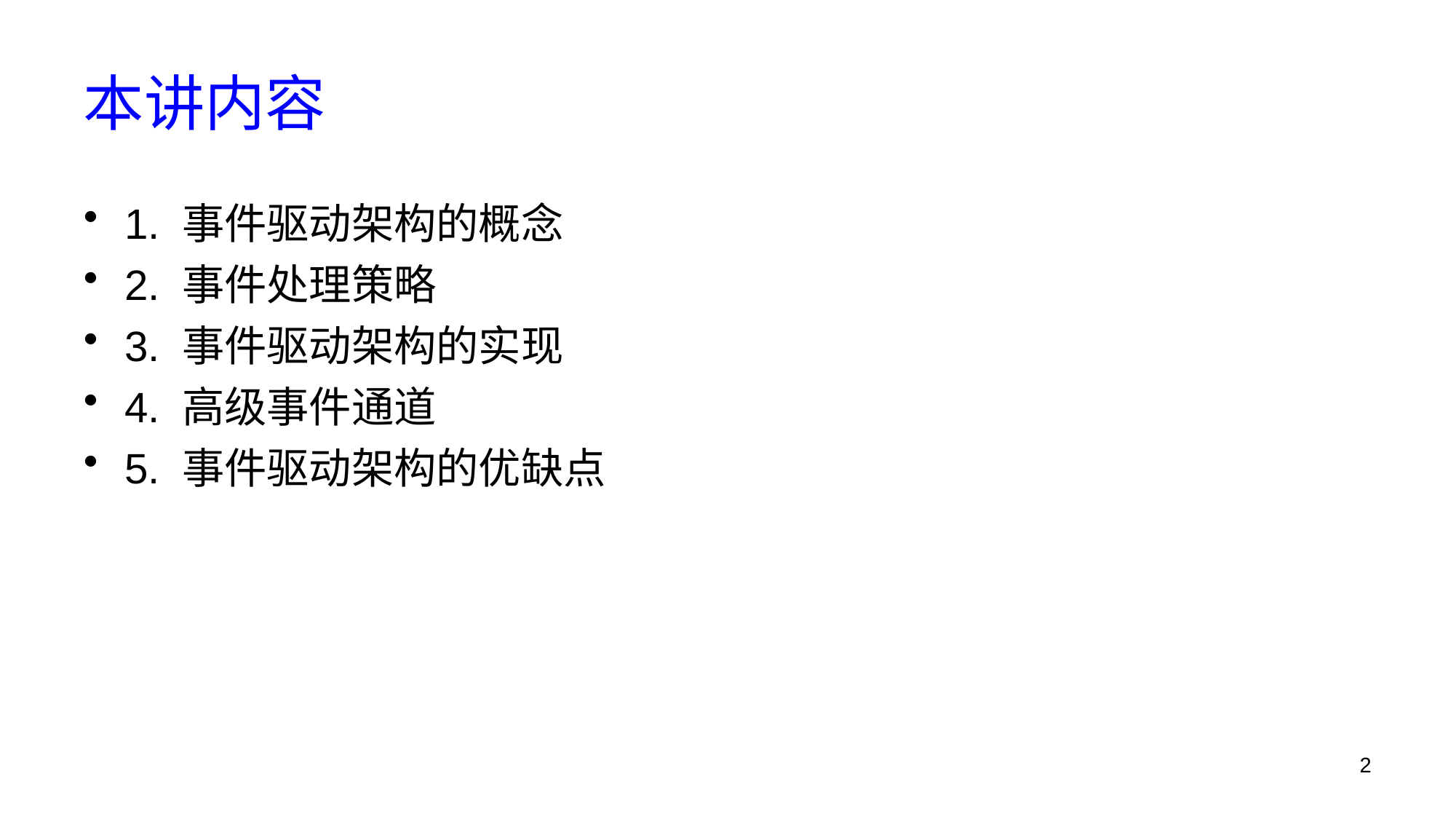

# 本讲内容
1. 事件驱动架构的概念
2. 事件处理策略
3. 事件驱动架构的实现
4. 高级事件通道
5. 事件驱动架构的优缺点

2